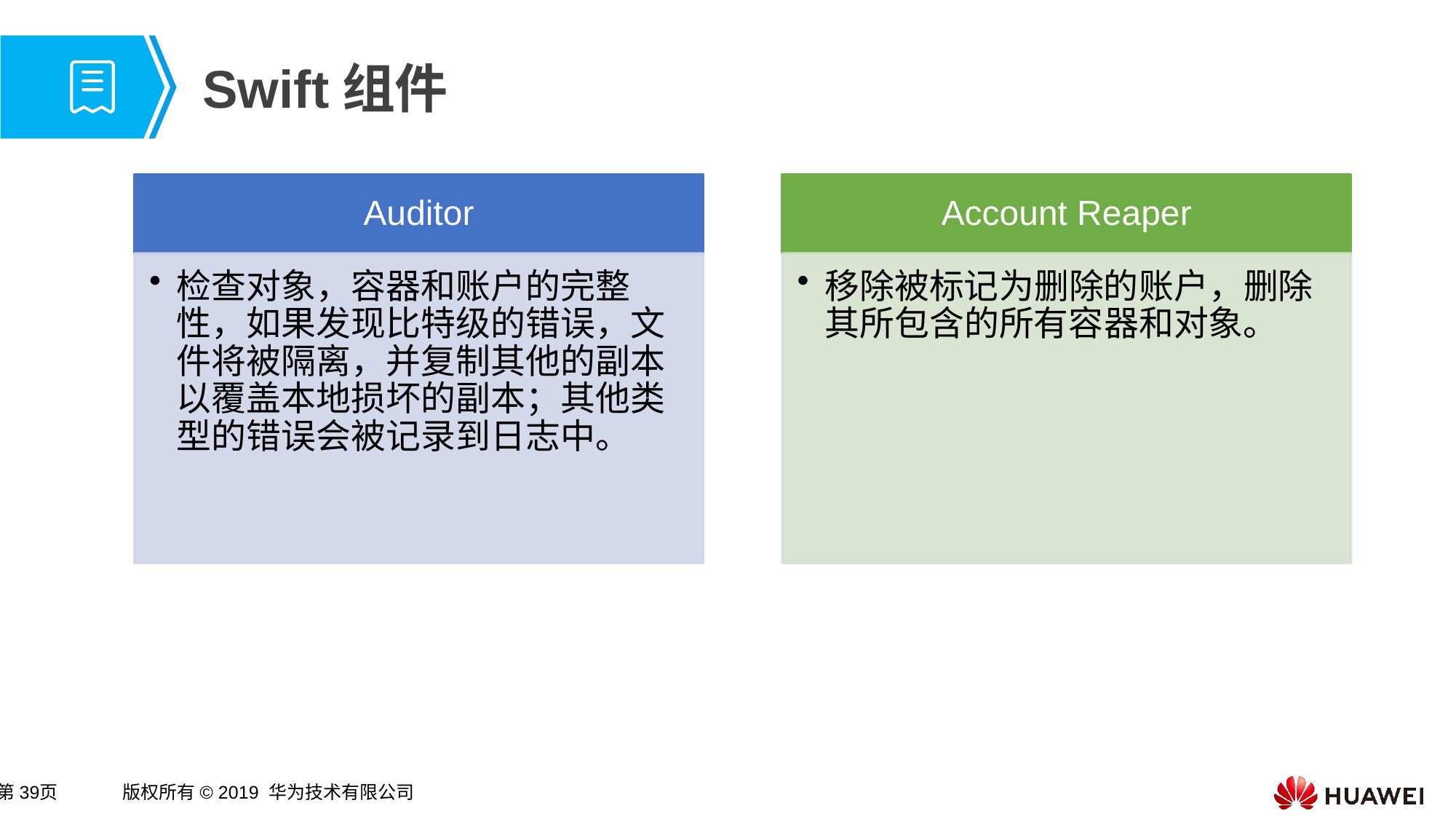

# Swift组件
Auditor
检查对象，容器和账户的完整性，如果发现比特级的错误，文件将被隔离，并复制其他的副本以覆盖本地损坏的副本；其他类型的错误会被记录到日志中。
Account Reaper
移除被标记为删除的账户，删除其所包含的所有容器和对象。